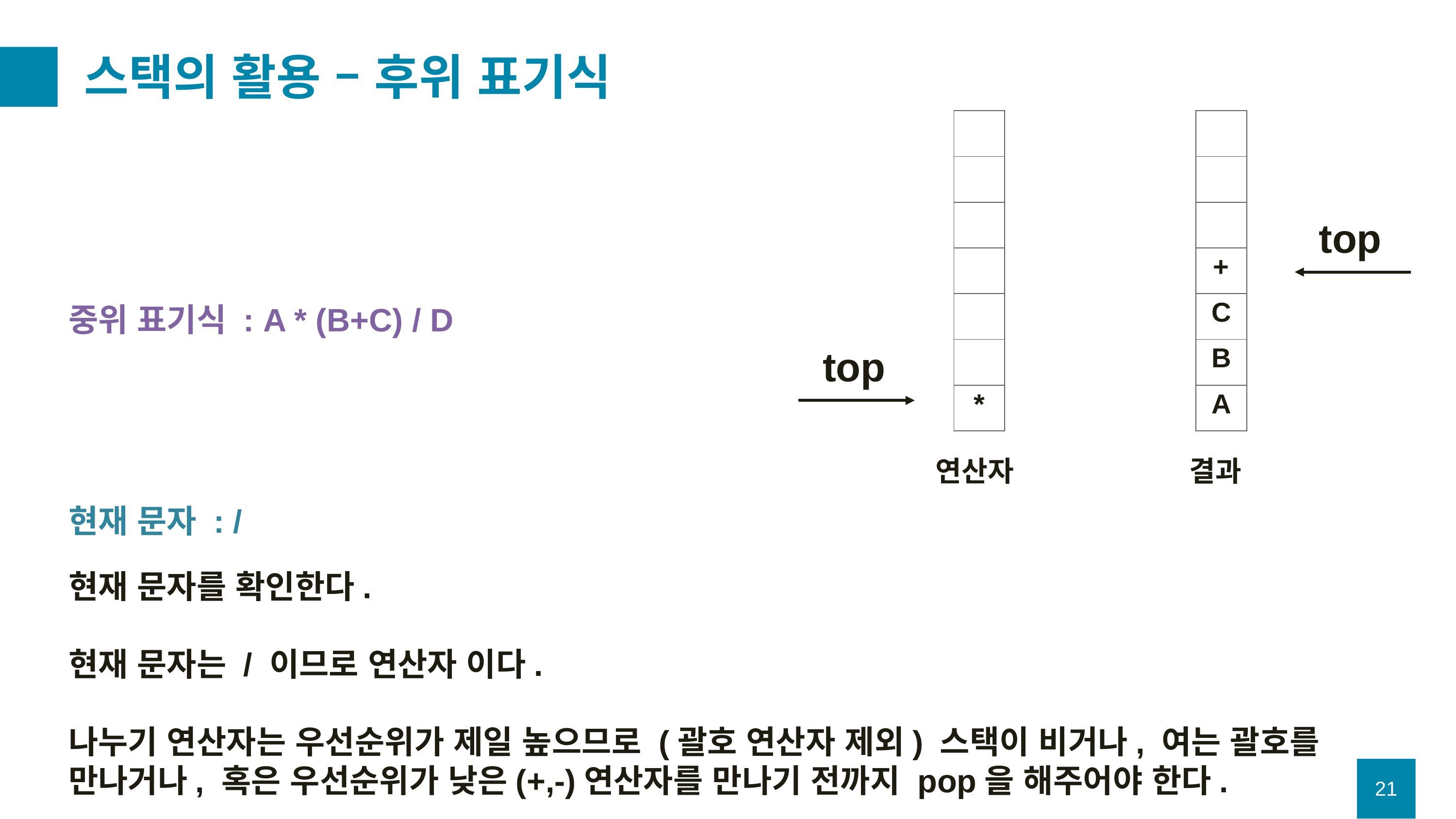

# 스택의 활용 – 후위 표기식
|  |
| --- |
|  |
|  |
|  |
|  |
|  |
| \* |
|  |
| --- |
|  |
|  |
| + |
| C |
| B |
| A |
top
중위 표기식 : A * (B+C) / D
top
연산자
결과
현재 문자 : /
현재 문자를 확인한다.

현재 문자는 / 이므로 연산자 이다.

나누기 연산자는 우선순위가 제일 높으므로 (괄호 연산자 제외) 스택이 비거나, 여는 괄호를 만나거나, 혹은 우선순위가 낮은(+,-)연산자를 만나기 전까지 pop을 해주어야 한다.
21